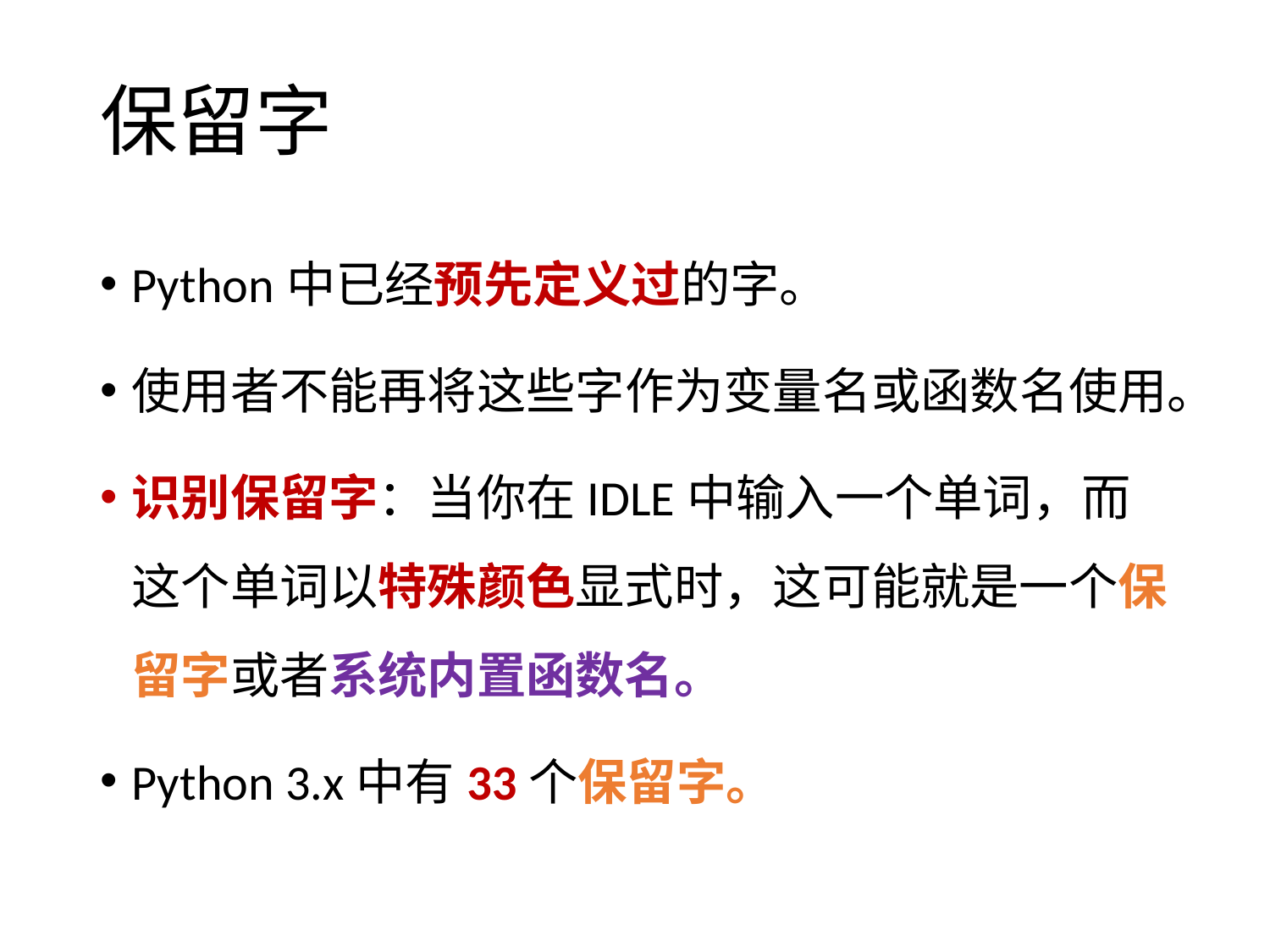

# 保留字
Python中已经预先定义过的字。
使用者不能再将这些字作为变量名或函数名使用。
识别保留字：当你在IDLE中输入一个单词，而这个单词以特殊颜色显式时，这可能就是一个保留字或者系统内置函数名。
Python 3.x中有33个保留字。